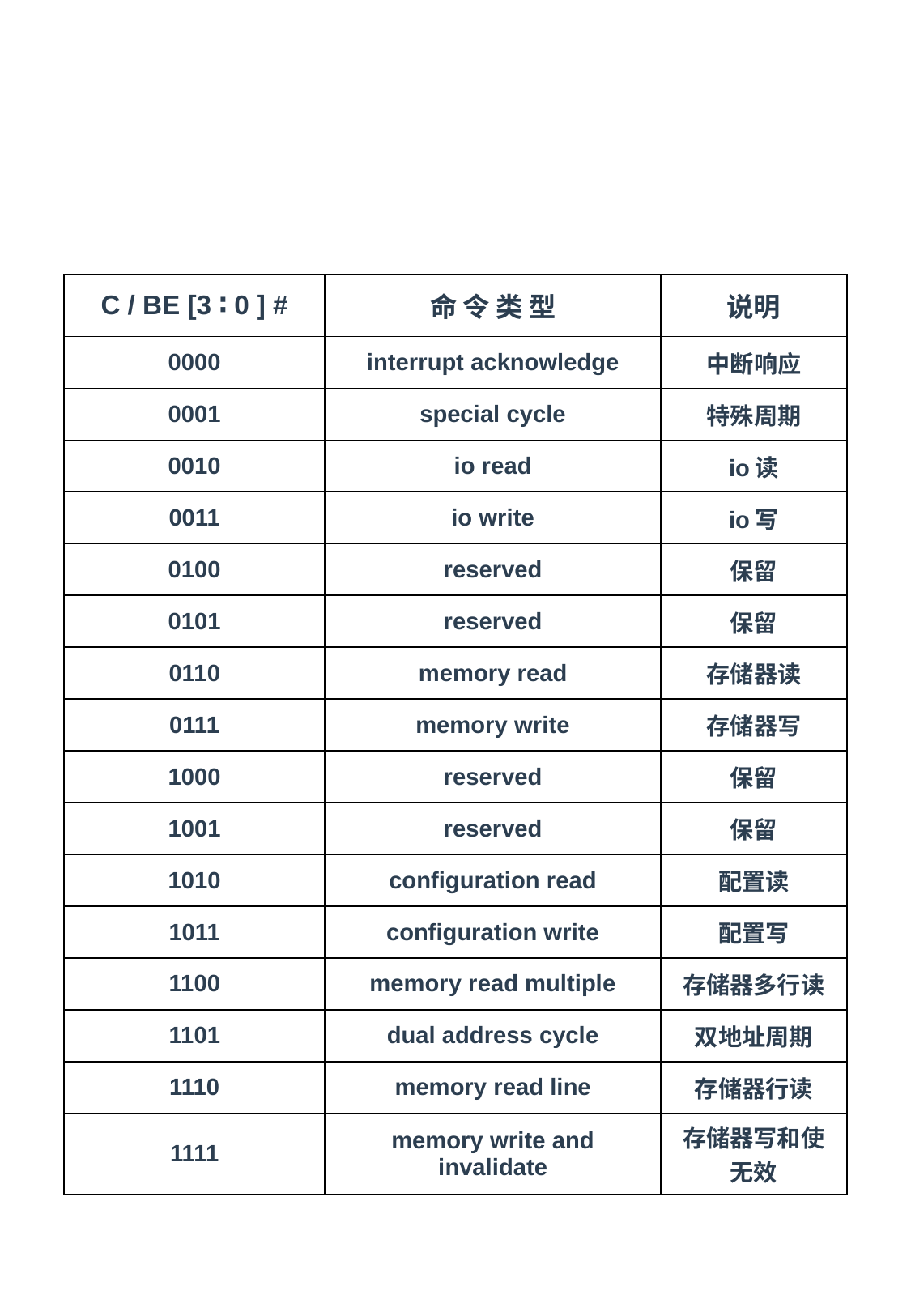

| C / BE [3 ∶ 0 ] # | 命 令 类 型 | 说明 |
| --- | --- | --- |
| 0000 | interrupt acknowledge | 中断响应 |
| 0001 | special cycle | 特殊周期 |
| 0010 | io read | io读 |
| 0011 | io write | io写 |
| 0100 | reserved | 保留 |
| 0101 | reserved | 保留 |
| 0110 | memory read | 存储器读 |
| 0111 | memory write | 存储器写 |
| 1000 | reserved | 保留 |
| 1001 | reserved | 保留 |
| 1010 | configuration read | 配置读 |
| 1011 | configuration write | 配置写 |
| 1100 | memory read multiple | 存储器多行读 |
| 1101 | dual address cycle | 双地址周期 |
| 1110 | memory read line | 存储器行读 |
| 1111 | memory write and invalidate | 存储器写和使无效 |